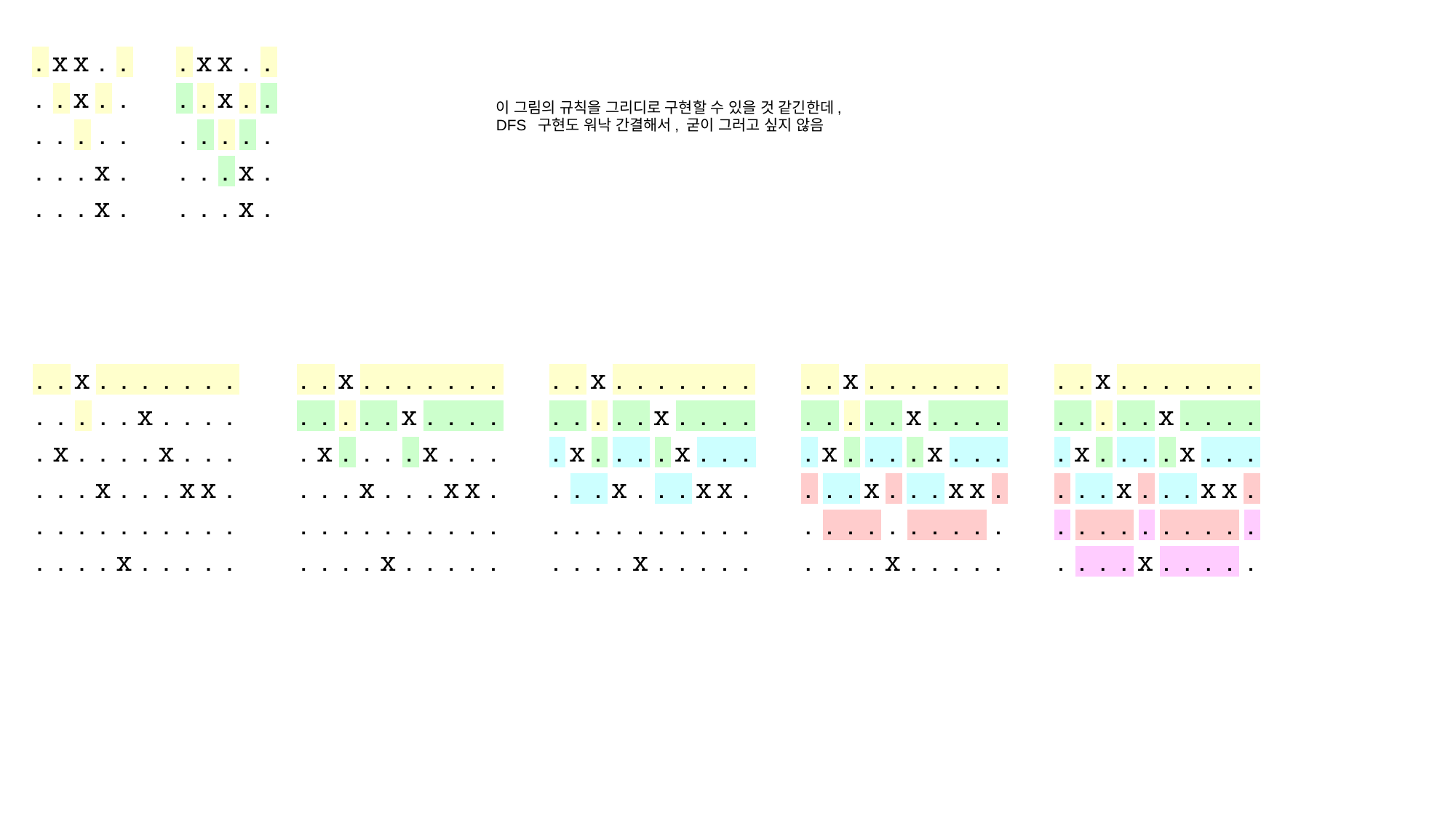

.xx..
..x..
.....
...x.
...x.
.xx..
..x..
.....
...x.
...x.
이 그림의 규칙을 그리디로 구현할 수 있을 것 같긴한데,
DFS  구현도 워낙 간결해서, 굳이 그러고 싶지 않음
..x.......
.....x....
.x....x...
...x...xx.
..........
....x.....
..x.......
.....x....
.x....x...
...x...xx.
..........
....x.....
..x.......
.....x....
.x....x...
...x...xx.
..........
....x.....
..x.......
.....x....
.x....x...
...x...xx.
..........
....x.....
..x.......
.....x....
.x....x...
...x...xx.
..........
....x.....